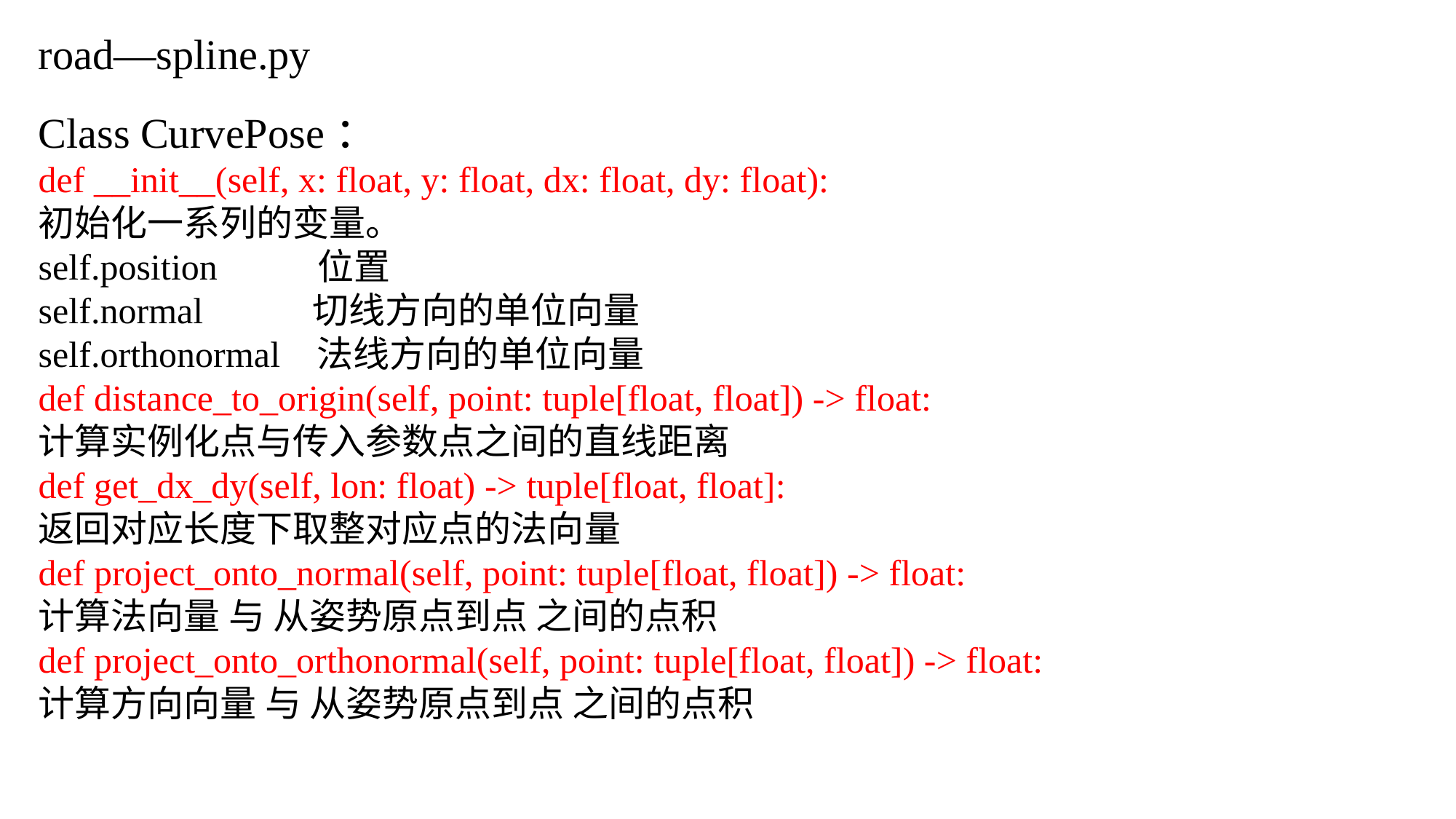

road—spline.py
Class CurvePose：
def __init__(self, x: float, y: float, dx: float, dy: float):
初始化一系列的变量。
self.position          位置
self.normal           切线方向的单位向量
self.orthonormal   法线方向的单位向量
def distance_to_origin(self, point: tuple[float, float]) -> float:
计算实例化点与传入参数点之间的直线距离
def get_dx_dy(self, lon: float) -> tuple[float, float]:
返回对应长度下取整对应点的法向量
def project_onto_normal(self, point: tuple[float, float]) -> float:
计算法向量 与 从姿势原点到点 之间的点积
def project_onto_orthonormal(self, point: tuple[float, float]) -> float:
计算方向向量 与 从姿势原点到点 之间的点积